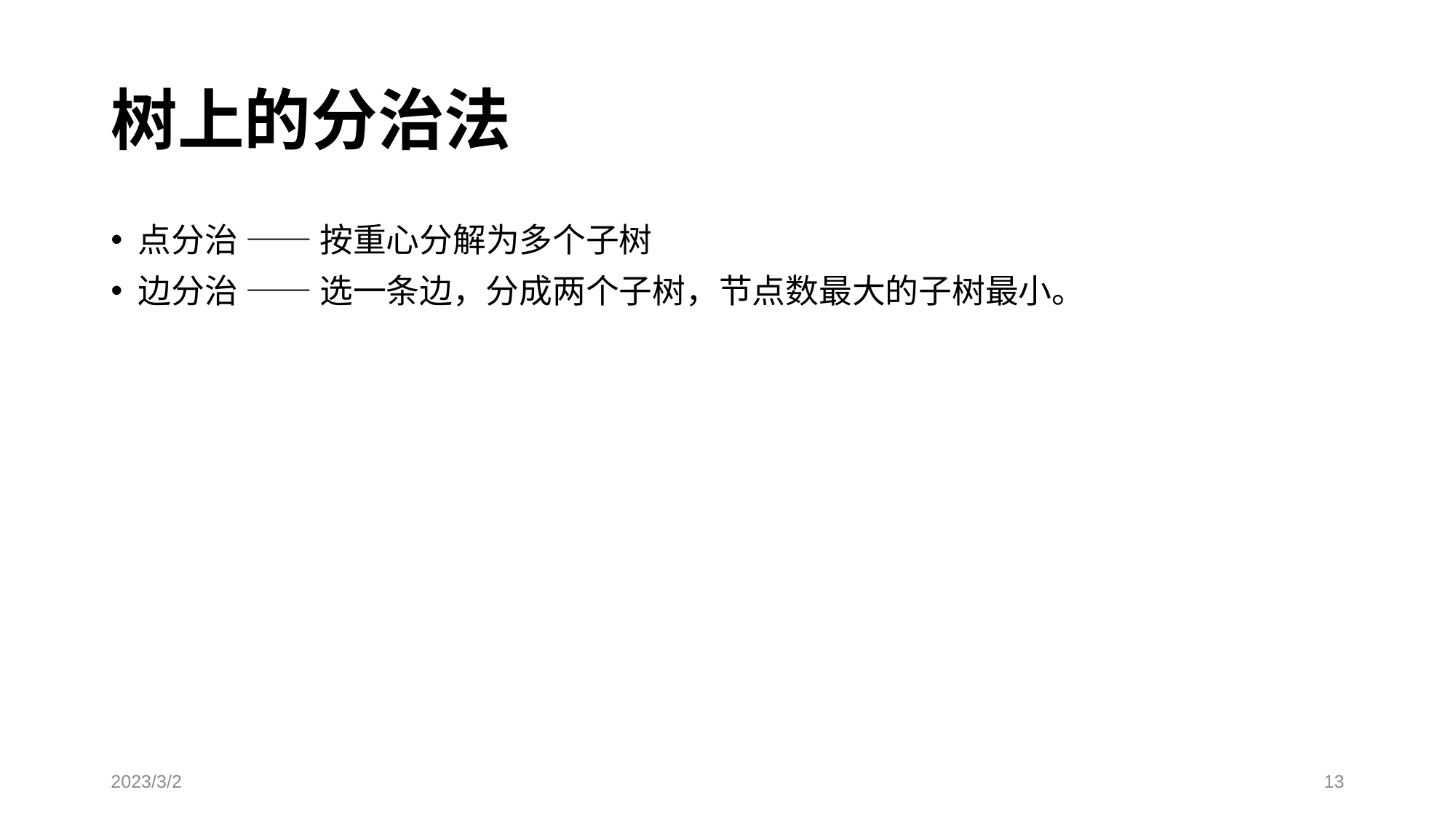

# 树上的分治法
点分治 —— 按重心分解为多个子树
边分治 —— 选一条边，分成两个子树，节点数最大的子树最小。

2023/3/2
13